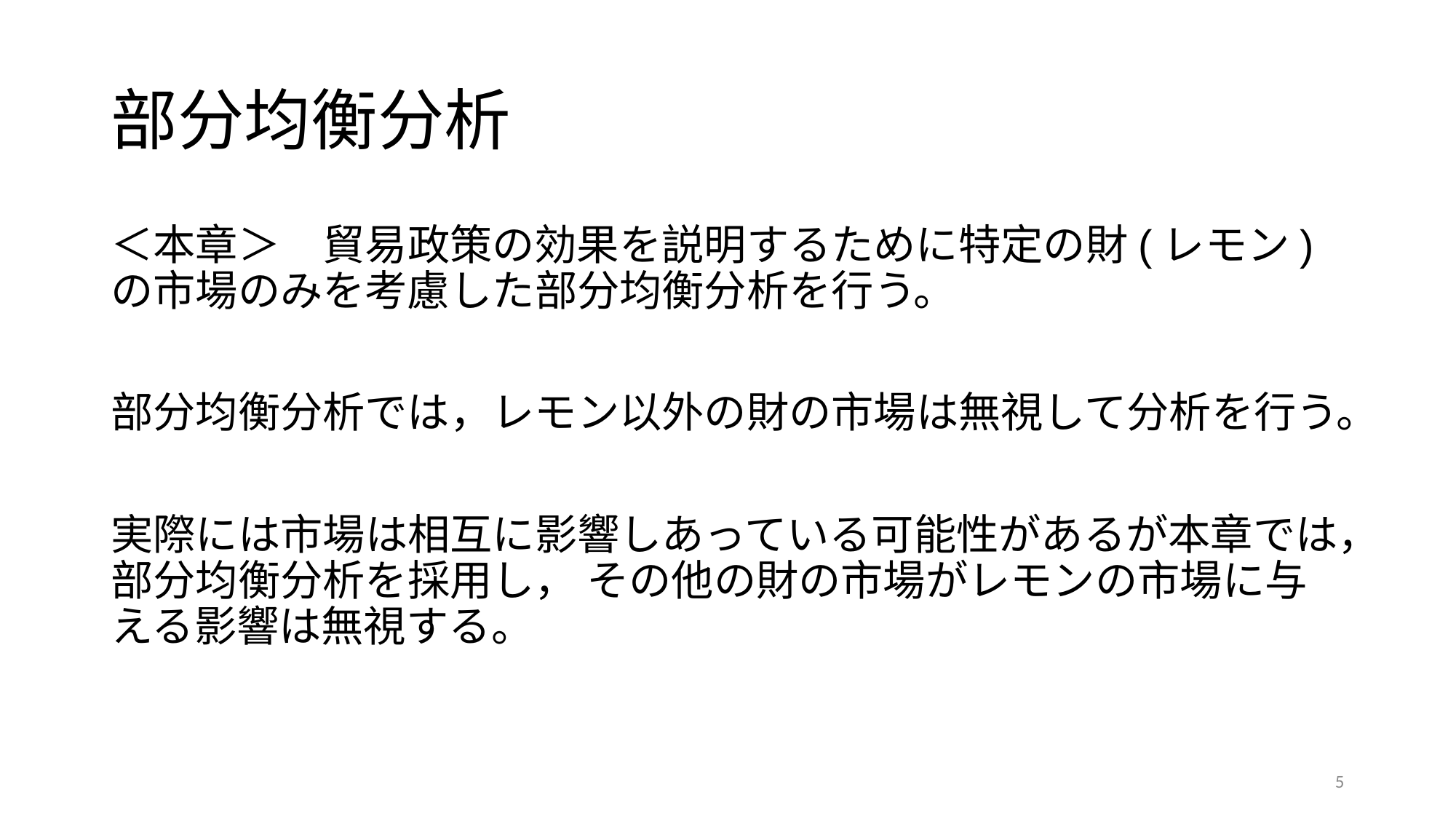

# 部分均衡分析
＜本章＞　貿易政策の効果を説明するために特定の財(レモン) の市場のみを考慮した部分均衡分析を行う。

部分均衡分析では，レモン以外の財の市場は無視して分析を行う。

実際には市場は相互に影響しあっている可能性があるが本章では，部分均衡分析を採用し， その他の財の市場がレモンの市場に与える影響は無視する。

5